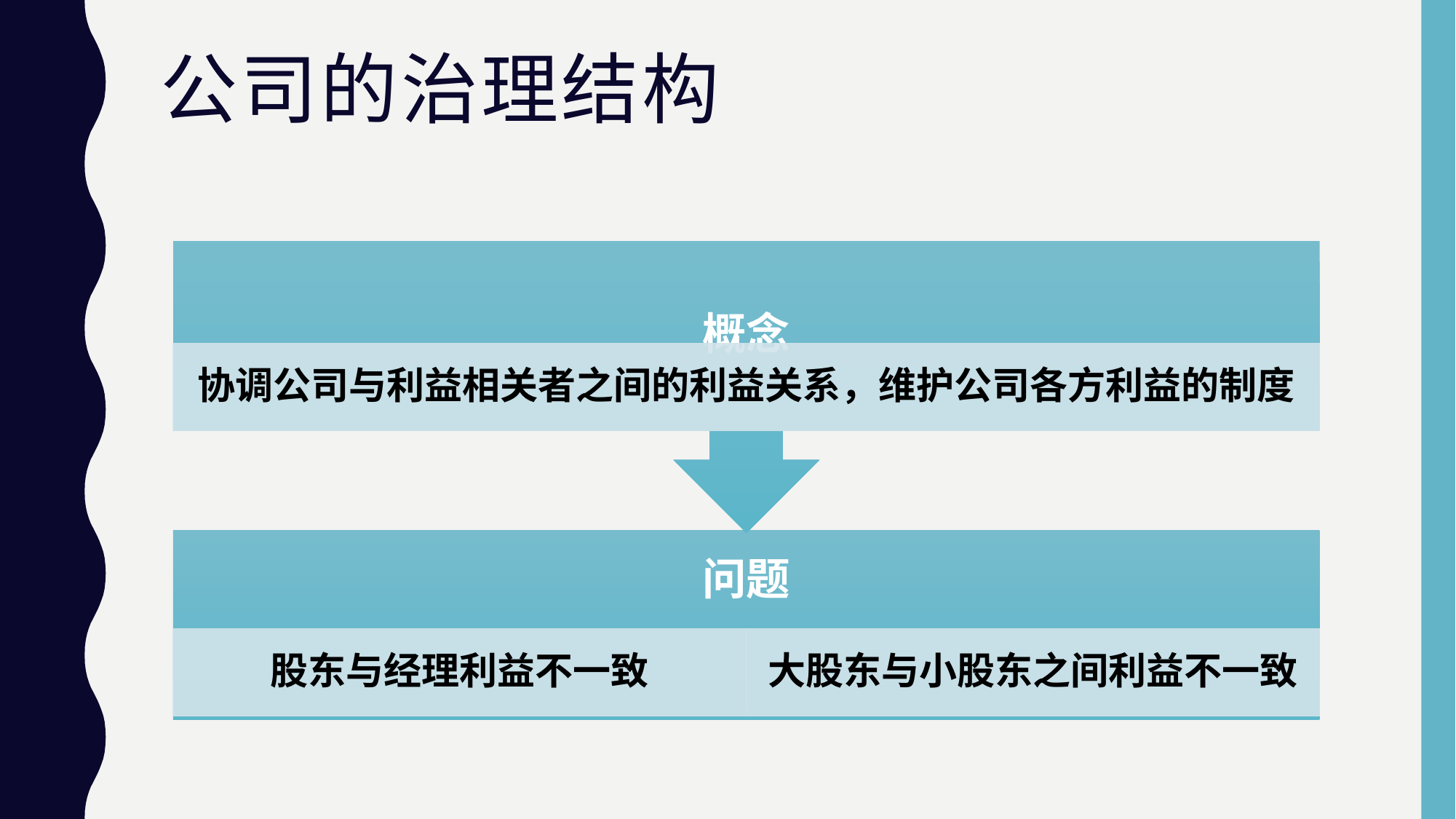

# 公司的治理结构
问题
股东与经理利益不一致
大股东与小股东之间利益不一致
概念
协调公司与利益相关者之间的利益关系，维护公司各方利益的制度